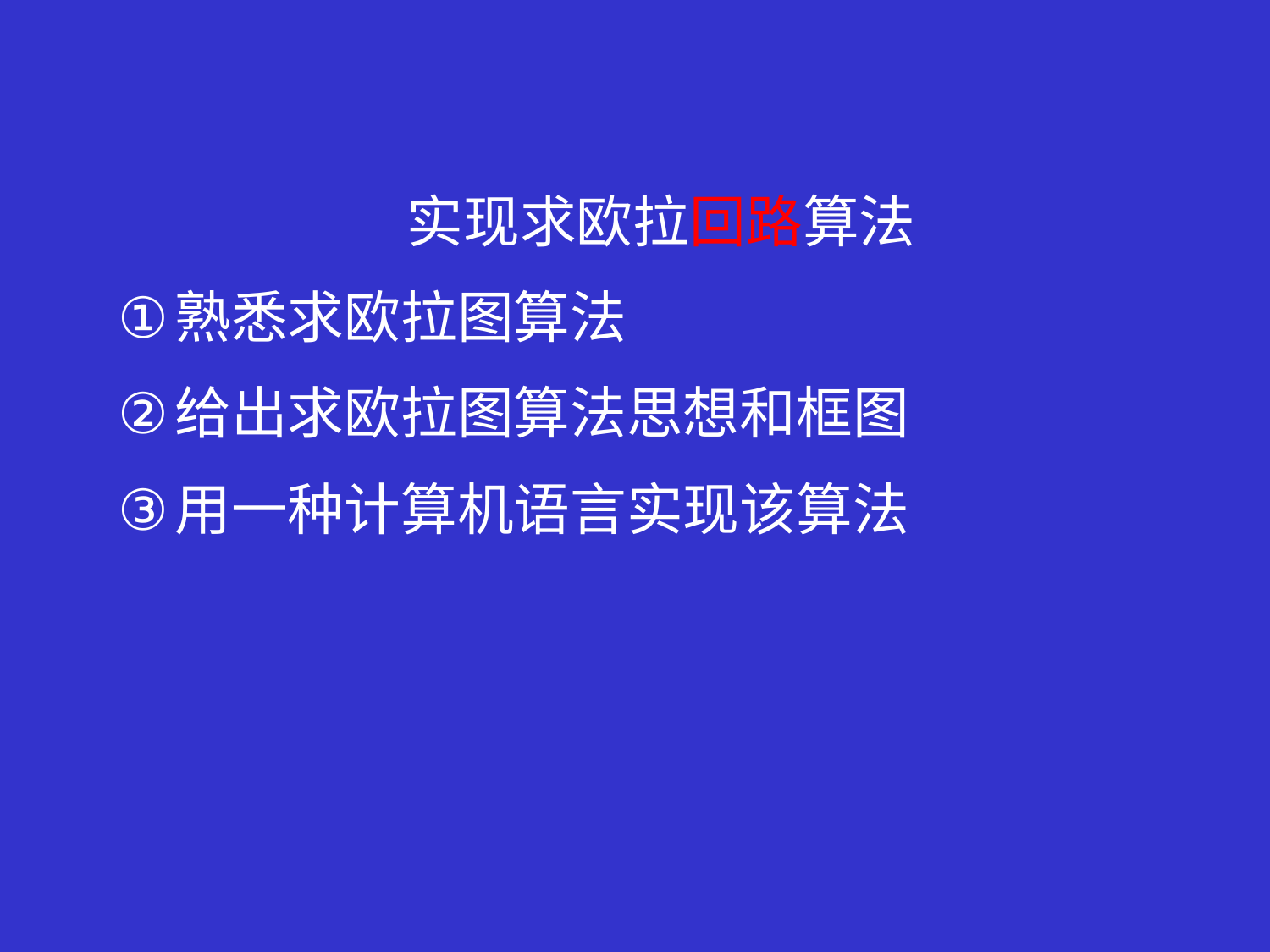

实现求欧拉回路算法
熟悉求欧拉图算法
给出求欧拉图算法思想和框图
用一种计算机语言实现该算法